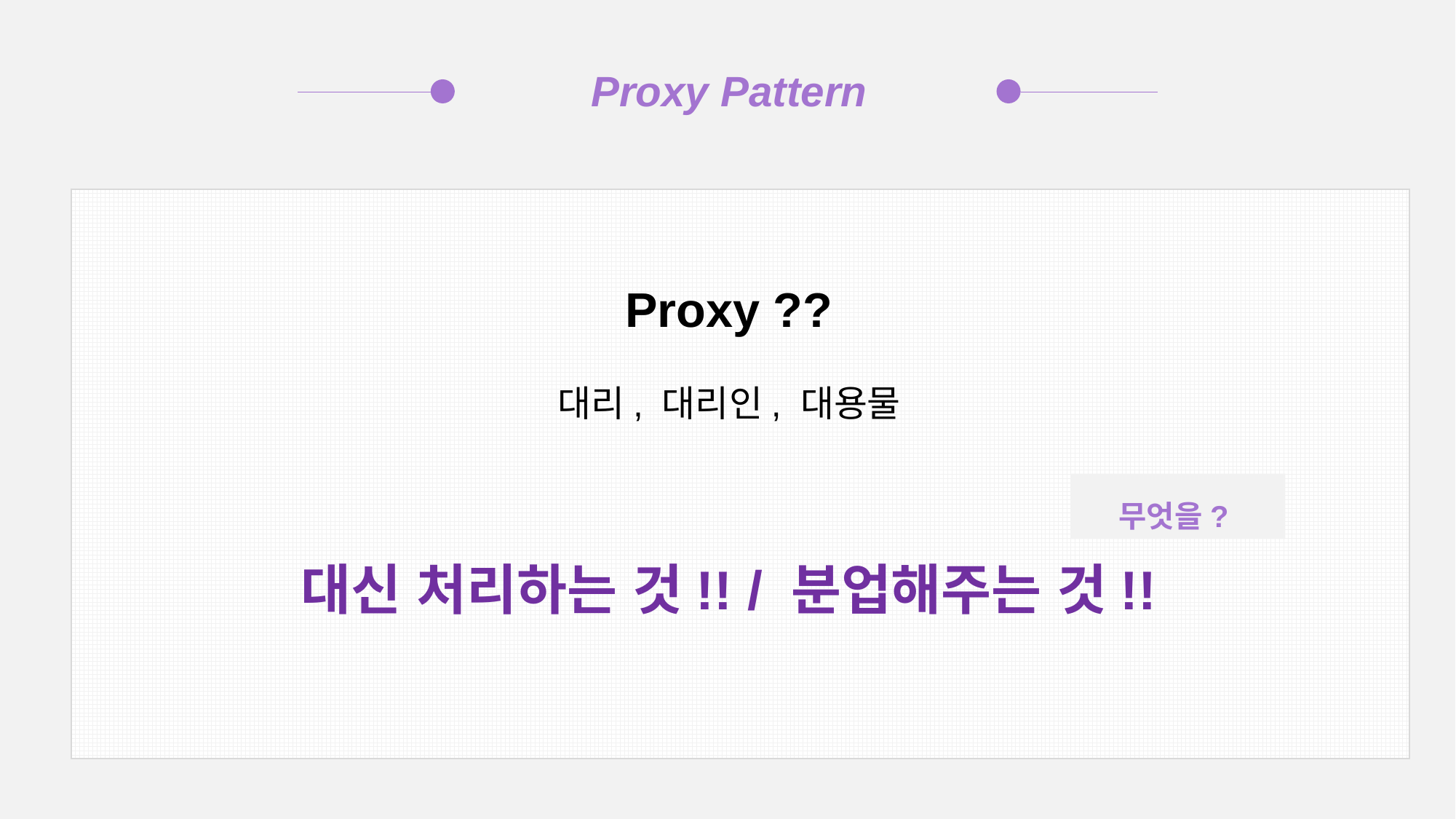

Proxy Pattern

Proxy ??

대리, 대리인, 대용물

대신 처리하는 것!! / 분업해주는 것!!
무엇을?